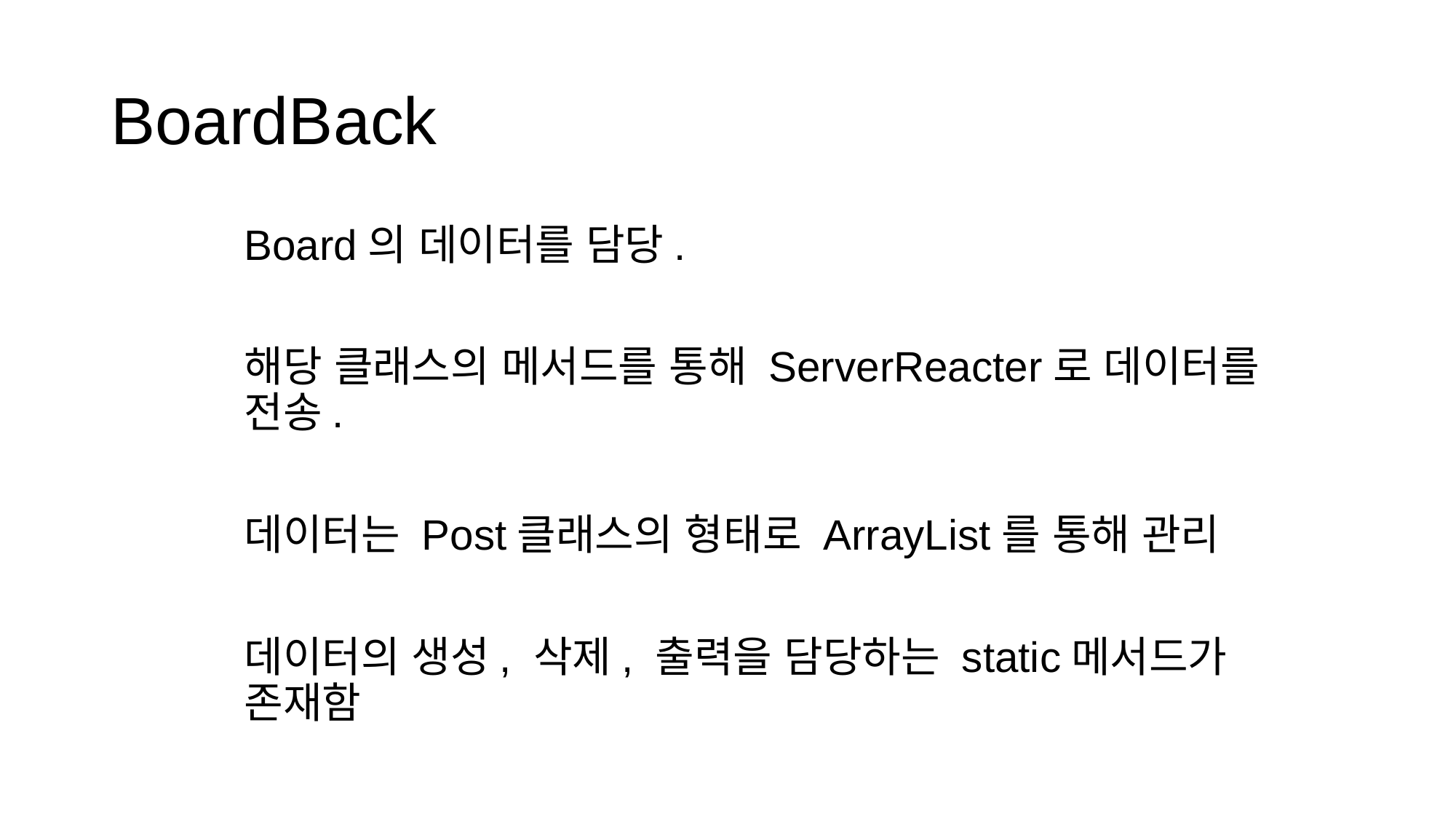

# BoardBack
Board의 데이터를 담당.

해당 클래스의 메서드를 통해 ServerReacter로 데이터를 전송.

데이터는 Post클래스의 형태로 ArrayList를 통해 관리

데이터의 생성, 삭제, 출력을 담당하는 static메서드가 존재함